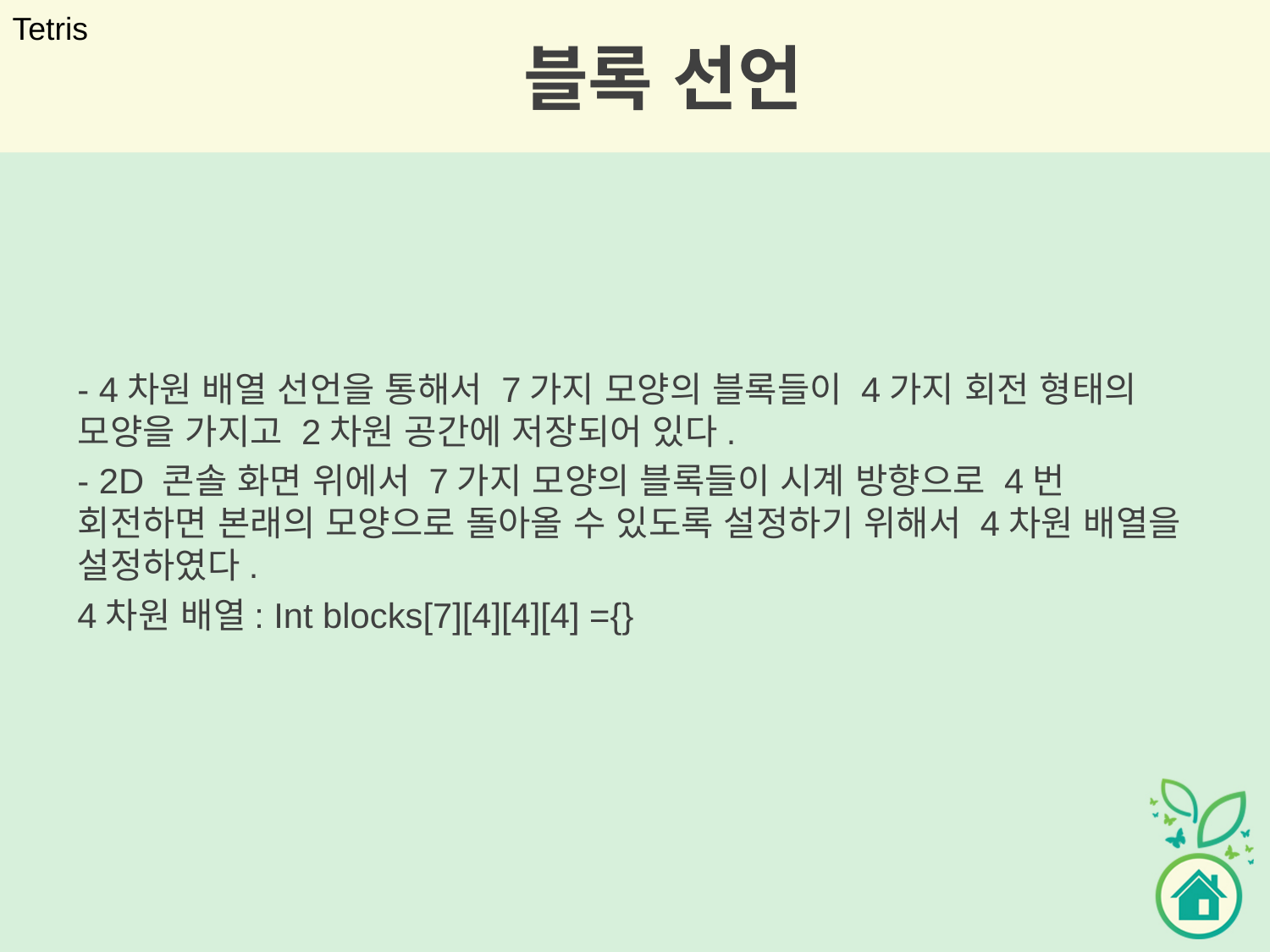

# 블록 선언
Tetris
- 4차원 배열 선언을 통해서 7가지 모양의 블록들이 4가지 회전 형태의 모양을 가지고 2차원 공간에 저장되어 있다.
- 2D 콘솔 화면 위에서 7가지 모양의 블록들이 시계 방향으로 4번 회전하면 본래의 모양으로 돌아올 수 있도록 설정하기 위해서 4차원 배열을 설정하였다.
4차원 배열: Int blocks[7][4][4][4] ={}